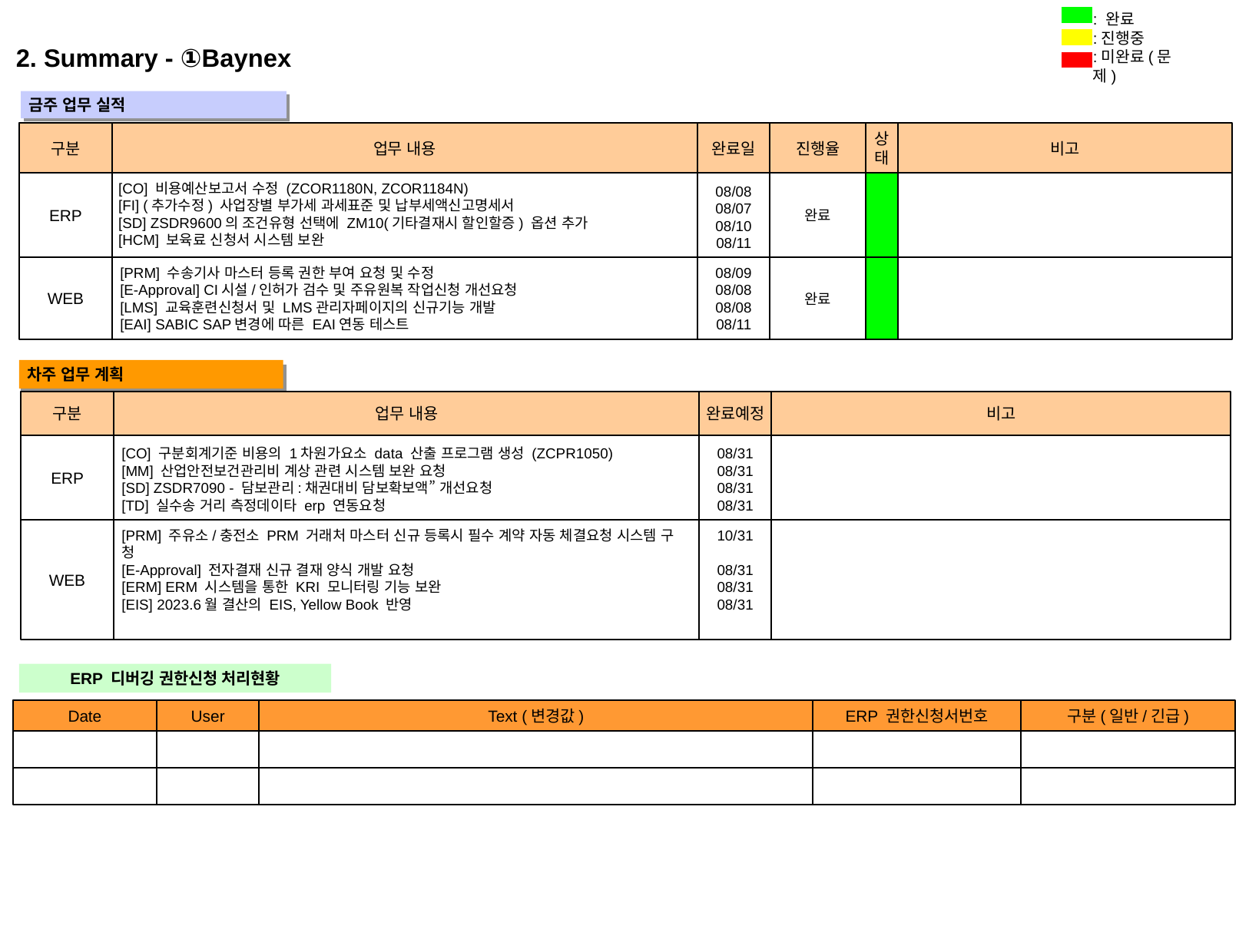

: 완료
:진행중
:미완료(문제)
2. Summary - ①Baynex

 금주 업무 실적
" "
구분
업무 내용
완료일
진행율
상
태
비고

ERP

완료

[CO] 비용예산보고서 수정 (ZCOR1180N, ZCOR1184N)
[FI] (추가수정) 사업장별 부가세 과세표준 및 납부세액신고명세서
[SD] ZSDR9600의 조건유형 선택에 ZM10(기타결재시 할인할증) 옵션 추가
[HCM] 보육료 신청서 시스템 보완
08/08
08/07
08/10
08/11

WEB

완료

[PRM] 수송기사 마스터 등록 권한 부여 요청 및 수정
[E-Approval] CI시설/인허가 검수 및 주유원복 작업신청 개선요청
[LMS] 교육훈련신청서 및 LMS관리자페이지의 신규기능 개발
[EAI] SABIC SAP변경에 따른 EAI연동 테스트
08/09
08/08
08/08
08/11

 차주 업무 계획
" "
구분
업무 내용
완료예정
비고

ERP

[CO] 구분회계기준 비용의 1차원가요소 data 산출 프로그램 생성 (ZCPR1050)
[MM] 산업안전보건관리비 계상 관련 시스템 보완 요청
[SD] ZSDR7090 - 담보관리:채권대비 담보확보액” 개선요청
[TD] 실수송 거리 측정데이타 erp 연동요청
08/31
08/31
08/31
08/31

WEB

[PRM] 주유소/충전소 PRM 거래처 마스터 신규 등록시 필수 계약 자동 체결요청 시스템 구
청
[E-Approval] 전자결재 신규 결재 양식 개발 요청
[ERM] ERM 시스템을 통한 KRI 모니터링 기능 보완
[EIS] 2023.6월 결산의 EIS, Yellow Book 반영
10/31
08/31
08/31
08/31

ERP 디버깅 권한신청 처리현황
Date
User
Text (변경값)
ERP 권한신청서번호
구분(일반/긴급)